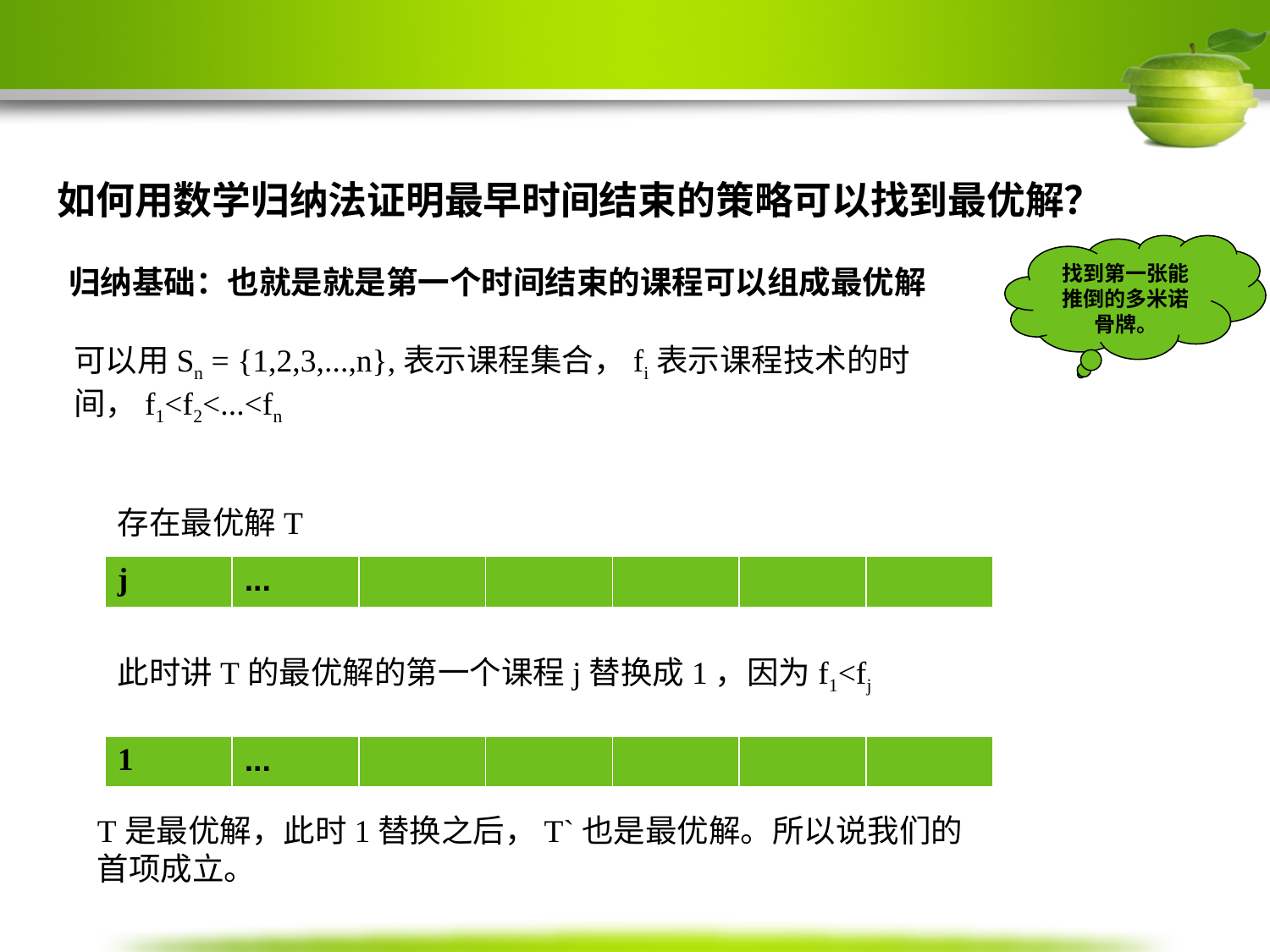

如何用数学归纳法证明最早时间结束的策略可以找到最优解？

找到第一张能推倒的多米诺骨牌。
归纳基础：也就是就是第一个时间结束的课程可以组成最优解
可以用Sn = {1,2,3,...,n},表示课程集合，fi表示课程技术的时间，f1<f2<...<fn
存在最优解T
| j | ... |  |  |  |  |  |
| --- | --- | --- | --- | --- | --- | --- |
此时讲T的最优解的第一个课程j替换成1，因为f1<fj
| 1 | ... |  |  |  |  |  |
| --- | --- | --- | --- | --- | --- | --- |
T是最优解，此时1替换之后，T`也是最优解。所以说我们的首项成立。